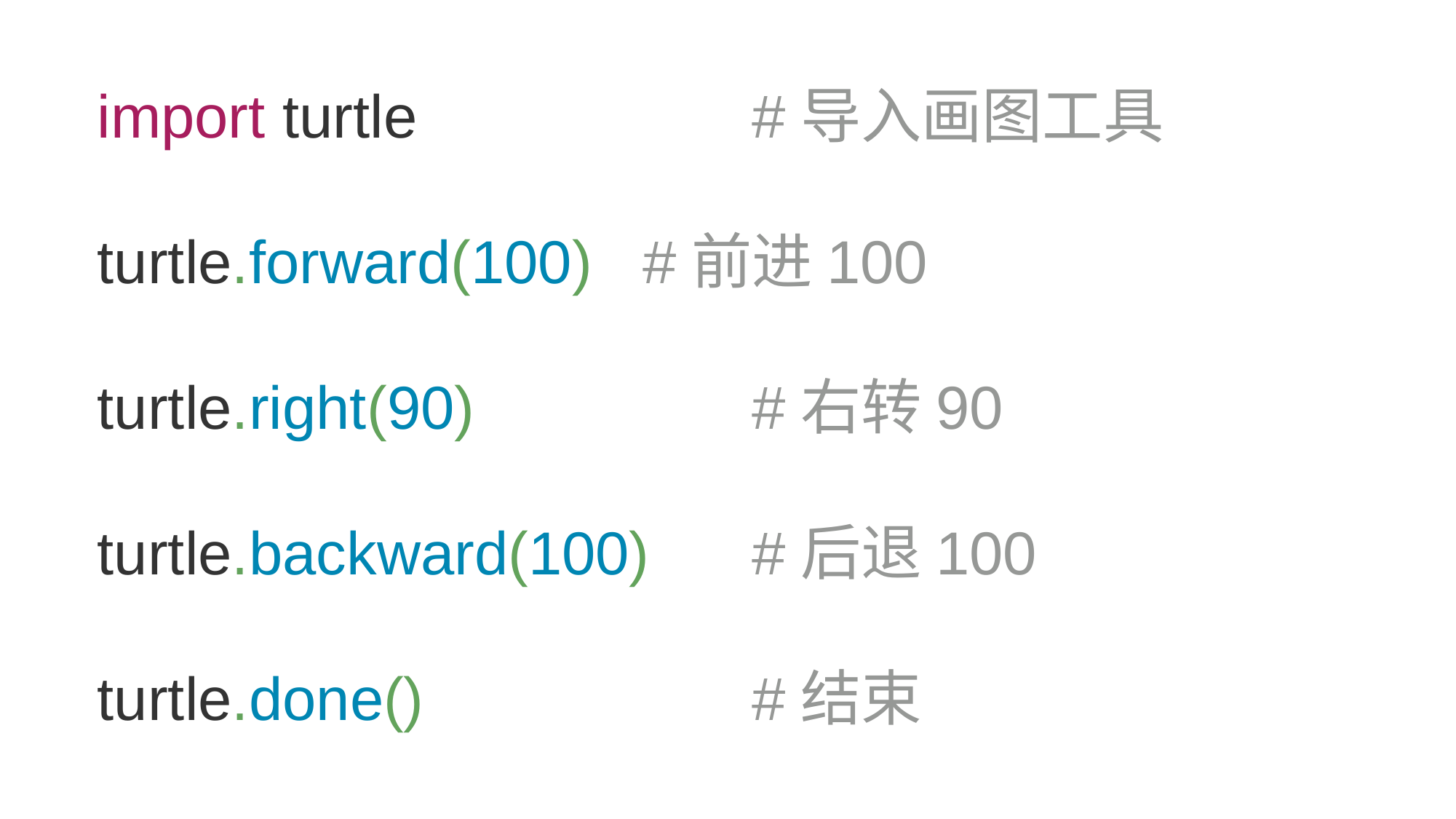

import turtle       	 	#导入画图工具
turtle.forward(100) 	#前进100
turtle.right(90)    		#右转90
turtle.backward(100) 	#后退100
turtle.done()       	 	#结束